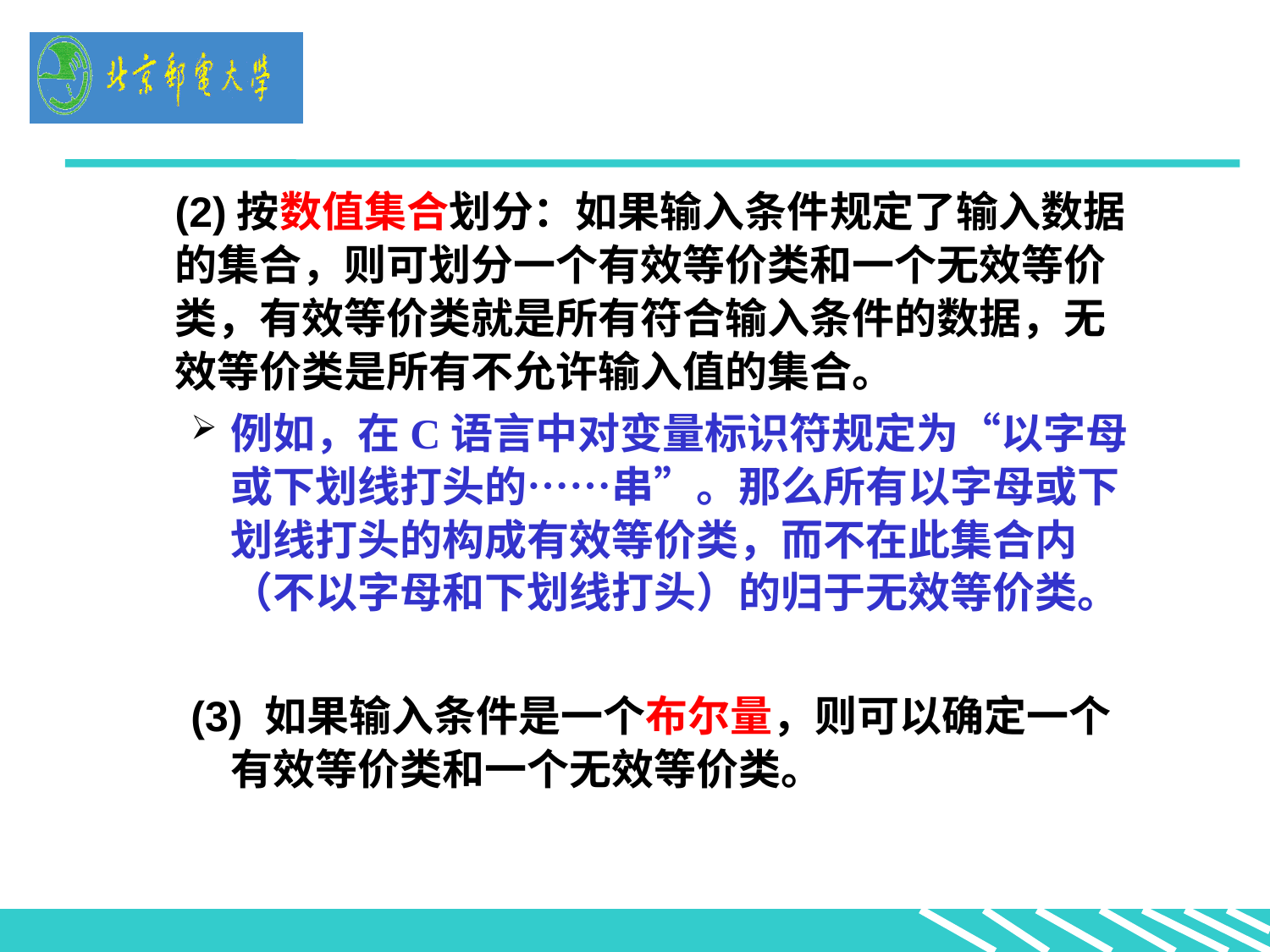

(2)按数值集合划分：如果输入条件规定了输入数据的集合，则可划分一个有效等价类和一个无效等价类，有效等价类就是所有符合输入条件的数据，无效等价类是所有不允许输入值的集合。
例如，在C语言中对变量标识符规定为“以字母或下划线打头的……串”。那么所有以字母或下划线打头的构成有效等价类，而不在此集合内（不以字母和下划线打头）的归于无效等价类。

(3) 如果输入条件是一个布尔量，则可以确定一个有效等价类和一个无效等价类。